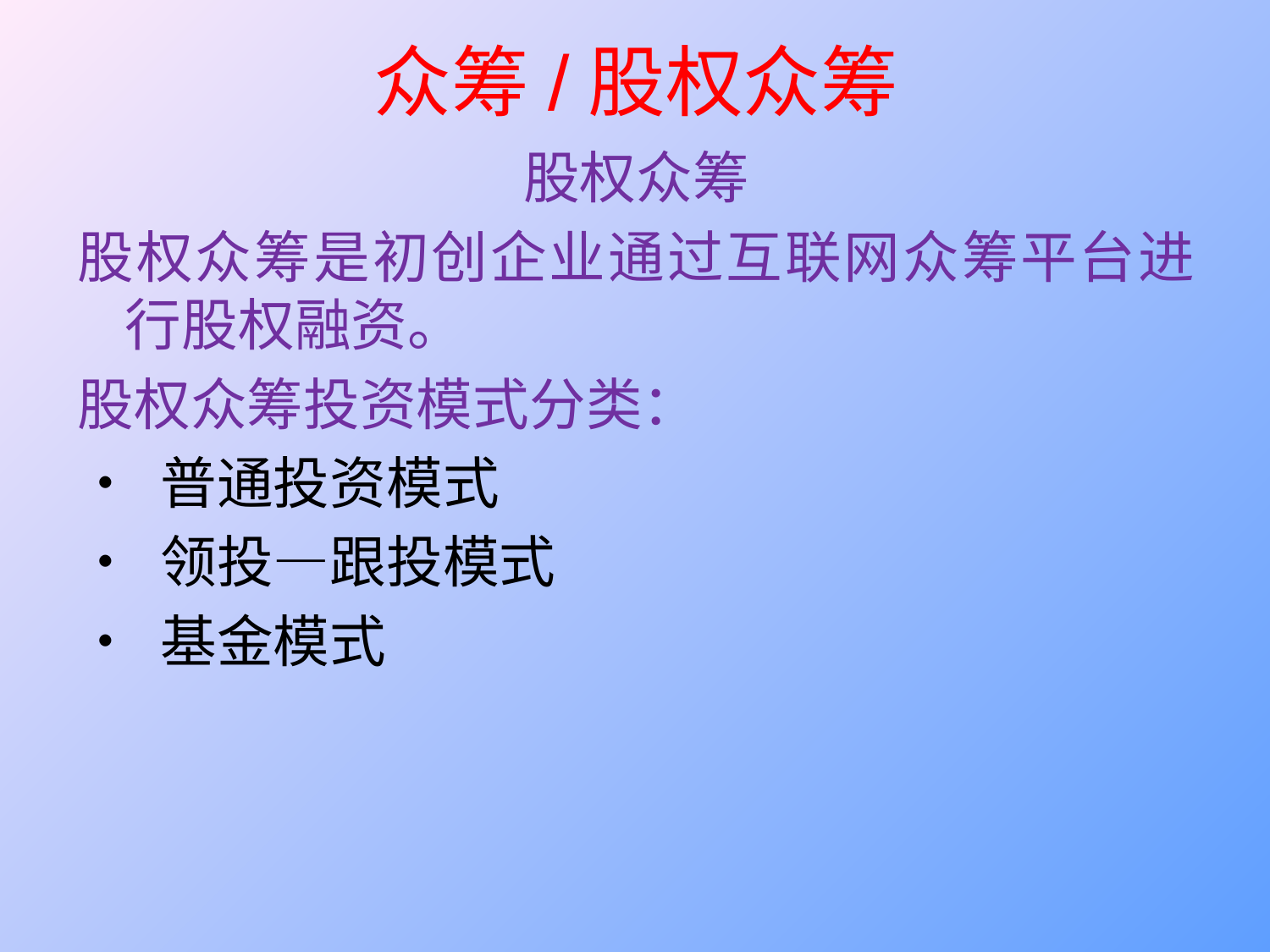

# 众筹/股权众筹
股权众筹
股权众筹是初创企业通过互联网众筹平台进行股权融资。
股权众筹投资模式分类：
• 普通投资模式
• 领投—跟投模式
• 基金模式